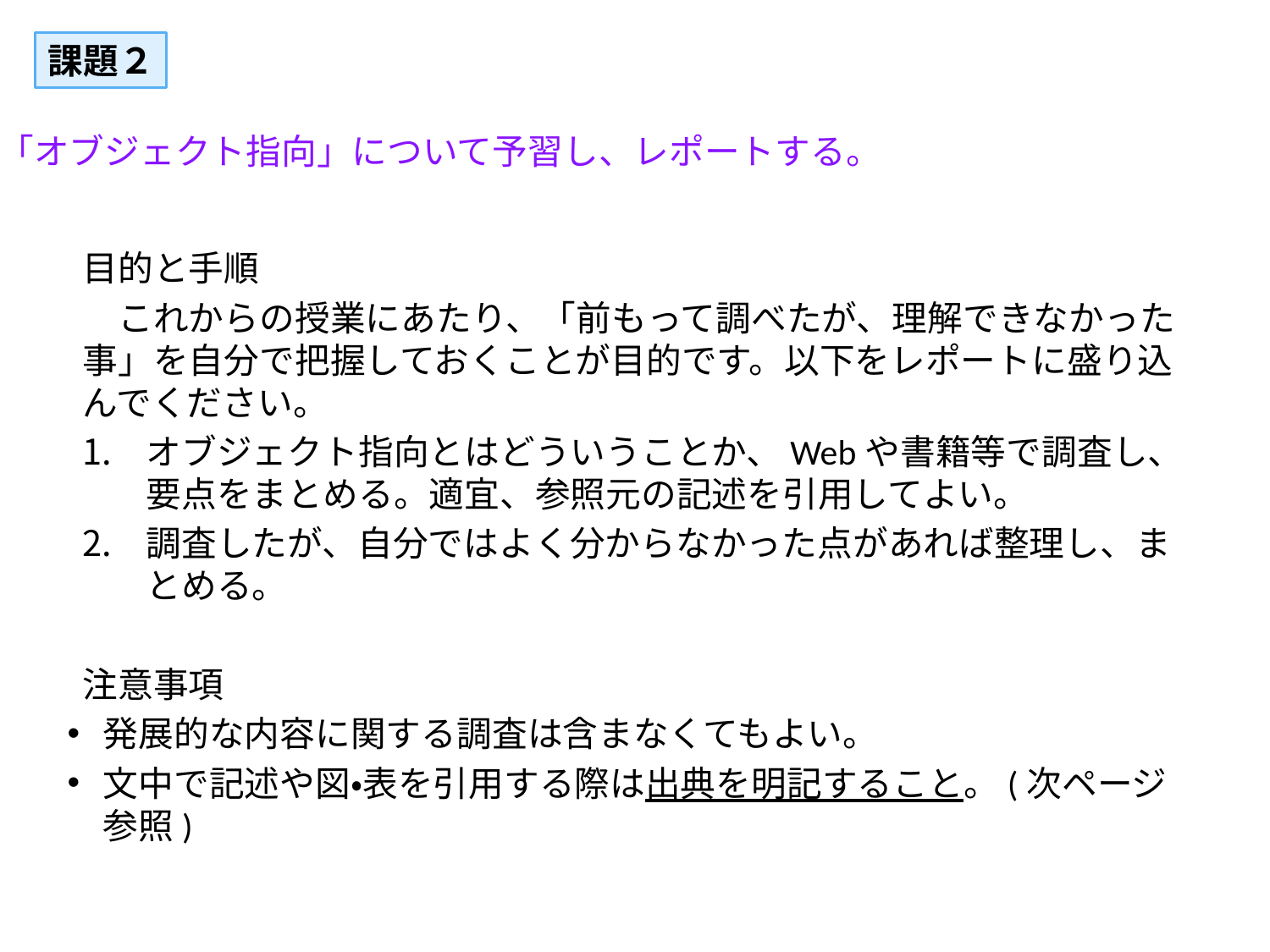

課題２
「オブジェクト指向」について予習し、レポートする。
目的と手順
　これからの授業にあたり、「前もって調べたが、理解できなかった事」を自分で把握しておくことが目的です。以下をレポートに盛り込んでください。
オブジェクト指向とはどういうことか、Webや書籍等で調査し、要点をまとめる。適宜、参照元の記述を引用してよい。
調査したが、自分ではよく分からなかった点があれば整理し、まとめる。

注意事項
発展的な内容に関する調査は含まなくてもよい。
文中で記述や図・表を引用する際は出典を明記すること。(次ページ参照)